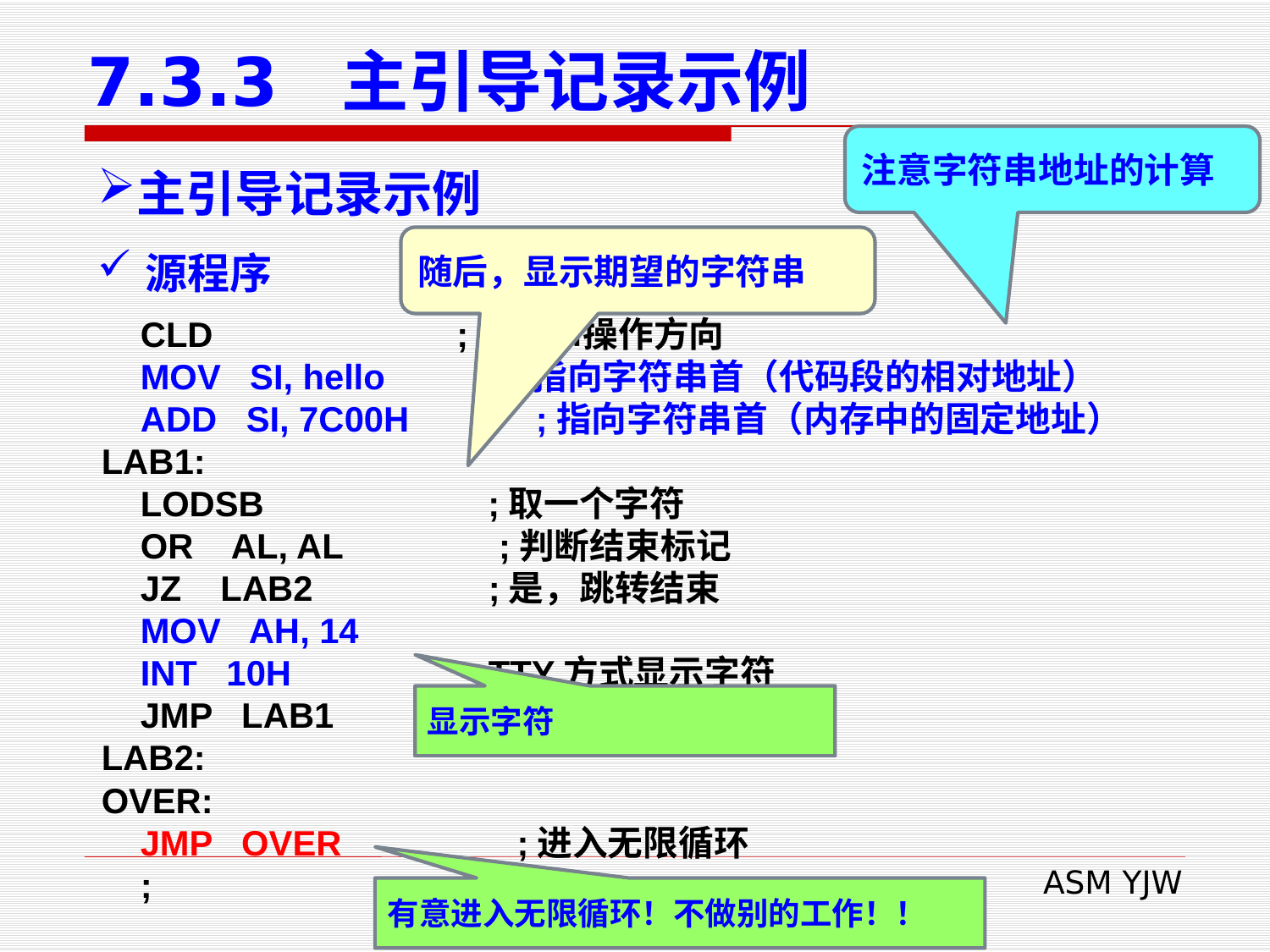

# 7.3.3  主引导记录示例
注意字符串地址的计算
主引导记录示例
随后，显示期望的字符串
源程序
    CLD                         ;字符串操作方向
    MOV   SI, hello             ;指向字符串首（代码段的相对地址）
    ADD   SI, 7C00H             ;指向字符串首（内存中的固定地址）
LAB1:
    LODSB                       ;取一个字符
    OR    AL, AL                ;判断结束标记
    JZ    LAB2                  ;是，跳转结束
    MOV   AH, 14
    INT   10H                   ;TTY方式显示字符
    JMP   LAB1                  ;继续
LAB2:
OVER:
    JMP   OVER                  ;进入无限循环
    ;
显示字符
有意进入无限循环！不做别的工作！！